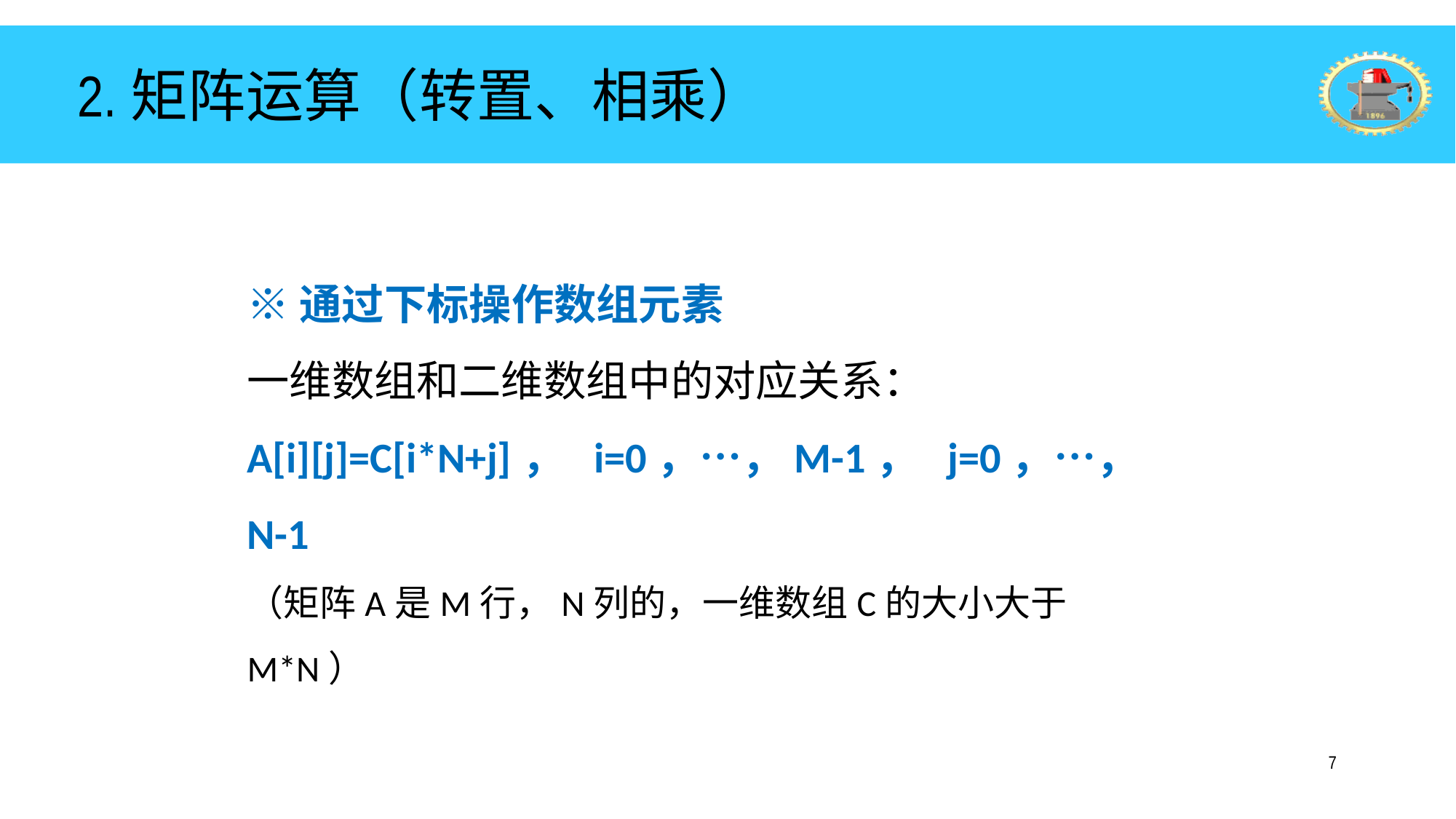

# 2.矩阵运算（转置、相乘）
※通过下标操作数组元素
一维数组和二维数组中的对应关系：
A[i][j]=C[i*N+j]，  i=0，…，M-1，  j=0，…，N-1
（矩阵A是M行，N列的，一维数组C的大小大于M*N）

7